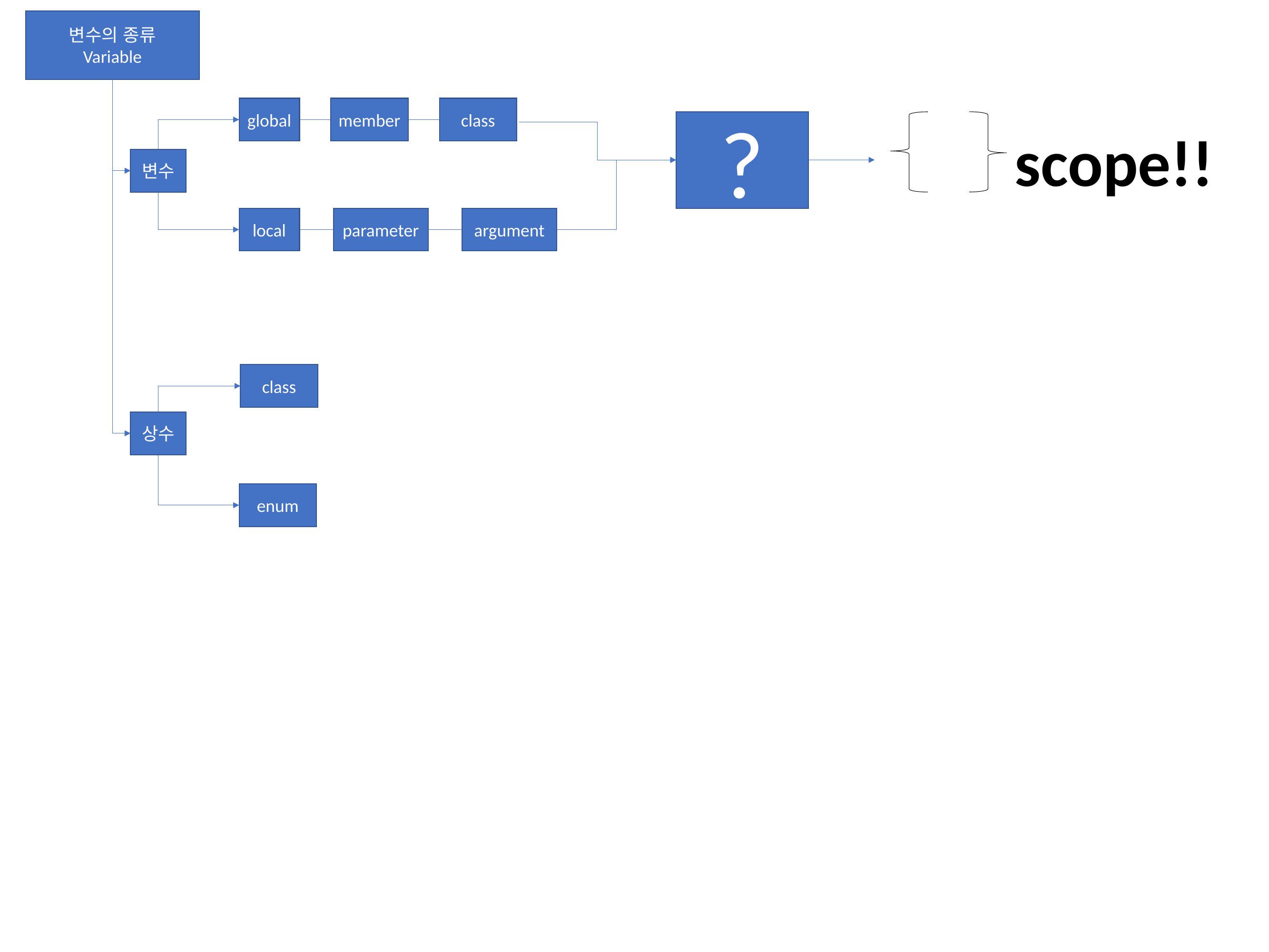

변수의 종류
Variable
                     scope!!
global
member
class
?

변수
local
parameter
argument
class
상수
enum